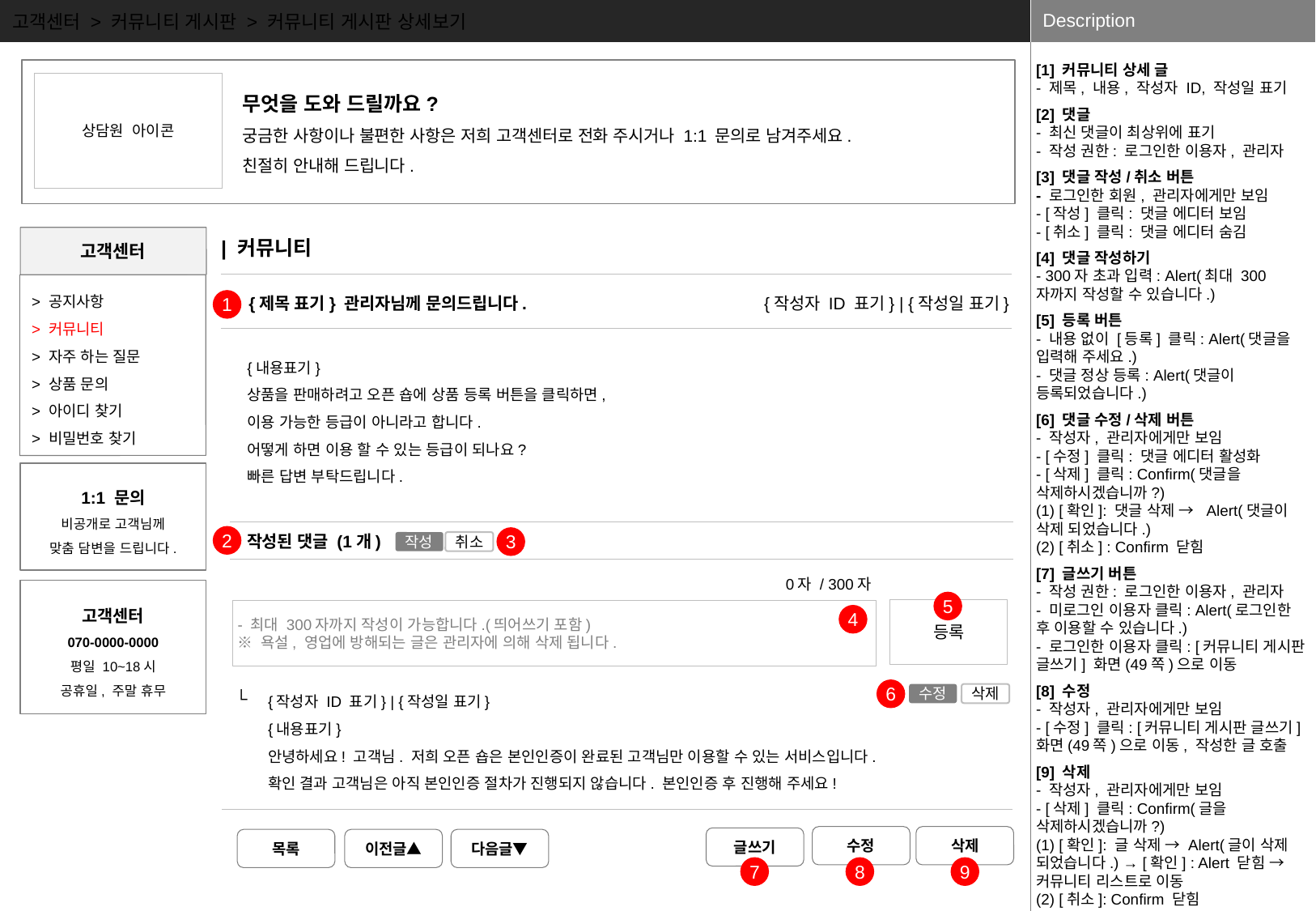

고객센터 > 커뮤니티 게시판 > 커뮤니티 게시판 상세보기

[1] 커뮤니티 상세 글
- 제목, 내용, 작성자 ID, 작성일 표기

[2] 댓글
- 최신 댓글이 최상위에 표기
- 작성 권한: 로그인한 이용자, 관리자

[3] 댓글 작성/취소 버튼
- 로그인한 회원, 관리자에게만 보임
- [작성] 클릭: 댓글 에디터 보임
- [취소] 클릭: 댓글 에디터 숨김

[4] 댓글 작성하기
- 300자 초과 입력: Alert(최대 300자까지 작성할 수 있습니다.)

[5] 등록 버튼
- 내용 없이 [등록] 클릭: Alert(댓글을 입력해 주세요.)
- 댓글 정상 등록: Alert(댓글이 등록되었습니다.)

[6] 댓글 수정/삭제 버튼
- 작성자, 관리자에게만 보임
- [수정] 클릭: 댓글 에디터 활성화
- [삭제] 클릭: Confirm(댓글을 삭제하시겠습니까?)
(1) [확인]: 댓글 삭제 →  Alert(댓글이 삭제 되었습니다.)
(2) [취소] : Confirm 닫힘

[7] 글쓰기 버튼
- 작성 권한: 로그인한 이용자, 관리자
- 미로그인 이용자 클릭: Alert(로그인한 후 이용할 수 있습니다.)
- 로그인한 이용자 클릭: [커뮤니티 게시판 글쓰기] 화면(49쪽)으로 이동

[8] 수정
- 작성자, 관리자에게만 보임
- [수정] 클릭: [커뮤니티 게시판 글쓰기] 화면(49쪽)으로 이동, 작성한 글 호출

[9] 삭제
- 작성자, 관리자에게만 보임
- [삭제] 클릭: Confirm(글을 삭제하시겠습니까?)
(1) [확인]: 글 삭제 → Alert(글이 삭제 되었습니다.) → [확인] : Alert 닫힘 → 커뮤니티 리스트로 이동
(2) [취소]: Confirm 닫힘

무엇을 도와 드릴까요?
궁금한 사항이나 불편한 사항은 저희 고객센터로 전화 주시거나 1:1 문의로 남겨주세요.
친절히 안내해 드립니다.
|  |
| --- |
상담원  아이콘
고객센터
| 커뮤니티
> 공지사항
> 커뮤니티
> 자주 하는 질문
> 상품 문의
> 아이디 찾기
> 비밀번호 찾기
{제목 표기} 관리자님께 문의드립니다.
{작성자 ID 표기} | {작성일 표기}
1
{내용표기}
상품을 판매하려고 오픈 숍에 상품 등록 버튼을 클릭하면,
이용 가능한 등급이 아니라고 합니다.
어떻게 하면 이용 할 수 있는 등급이 되나요?
빠른 답변 부탁드립니다.
1:1 문의
비공개로 고객님께
맞춤 담변을 드립니다.
작성된 댓글 (1개)
2
3
작성
취소
0자 / 300자
고객센터
070-0000-0000
평일 10~18시
공휴일, 주말 휴무
5
등록
- 최대 300자까지 작성이 가능합니다.(띄어쓰기 포함)
※ 욕설, 영업에 방해되는 글은 관리자에 의해 삭제 됩니다.
4
└
{작성자 ID 표기} | {작성일 표기}
{내용표기}
안녕하세요! 고객님. 저희 오픈 숍은 본인인증이 완료된 고객님만 이용할 수 있는 서비스입니다.
확인 결과 고객님은 아직 본인인증 절차가 진행되지 않습니다. 본인인증 후 진행해 주세요!
6
수정
삭제
수정
삭제
글쓰기
목록
이전글▲
다음글▼
7
8
9